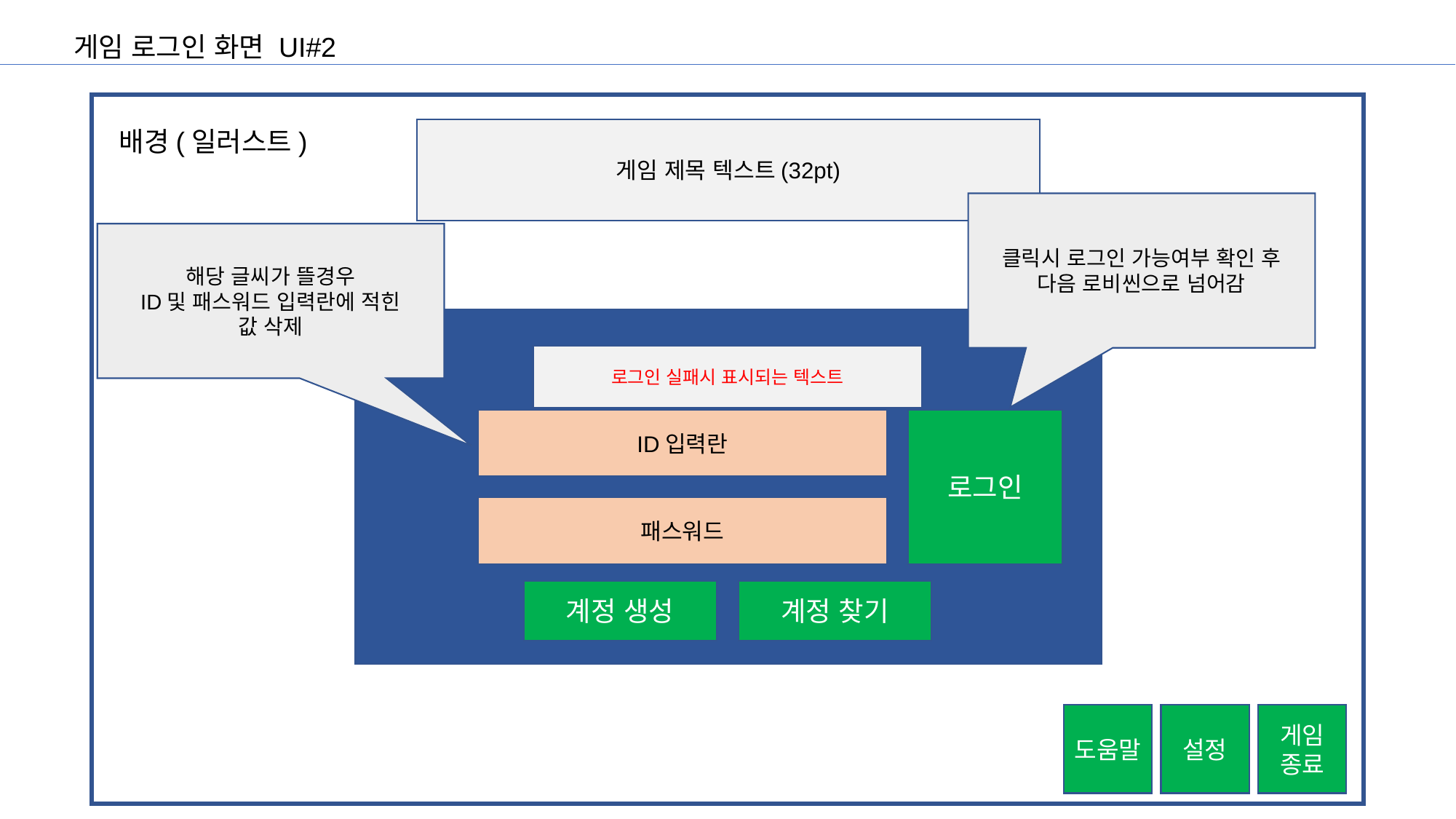

게임 로그인 화면 UI#2

배경(일러스트)
게임 제목 텍스트(32pt)
클릭시 로그인 가능여부 확인 후
다음 로비씬으로 넘어감
해당 글씨가 뜰경우
ID및 패스워드 입력란에 적힌
값 삭제

로그인 실패시 표시되는 텍스트
ID입력란
패스워드
로그인
계정 생성
계정 찾기
도움말
설정
게임
종료